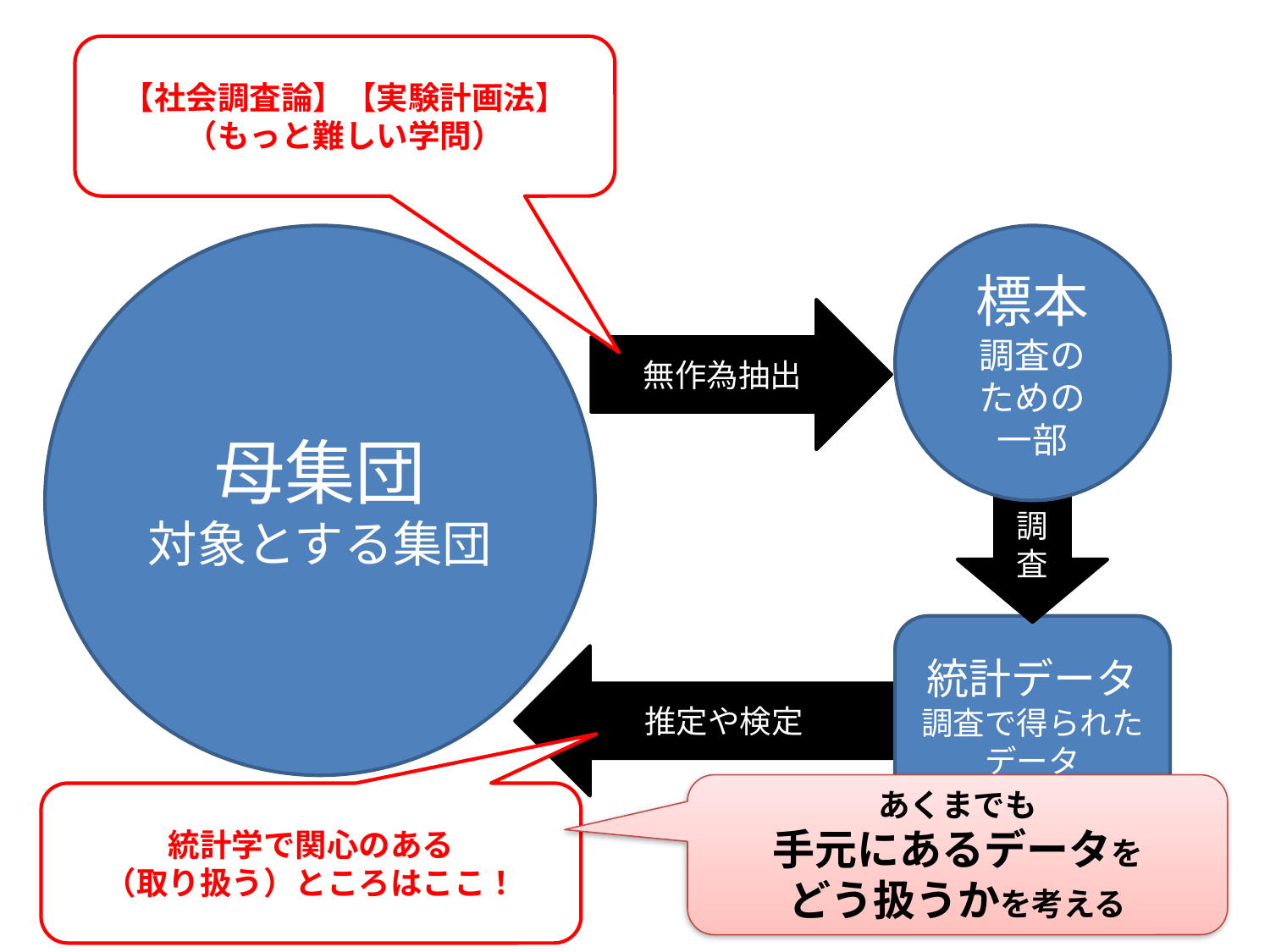

【社会調査論】【実験計画法】
（もっと難しい学問）
母集団
対象とする集団
標本
調査の
ための
一部
無作為抽出
調査
統計データ
調査で得られた
データ
推定や検定
あくまでも
手元にあるデータを
どう扱うかを考える
統計学で関心のある
（取り扱う）ところはここ！